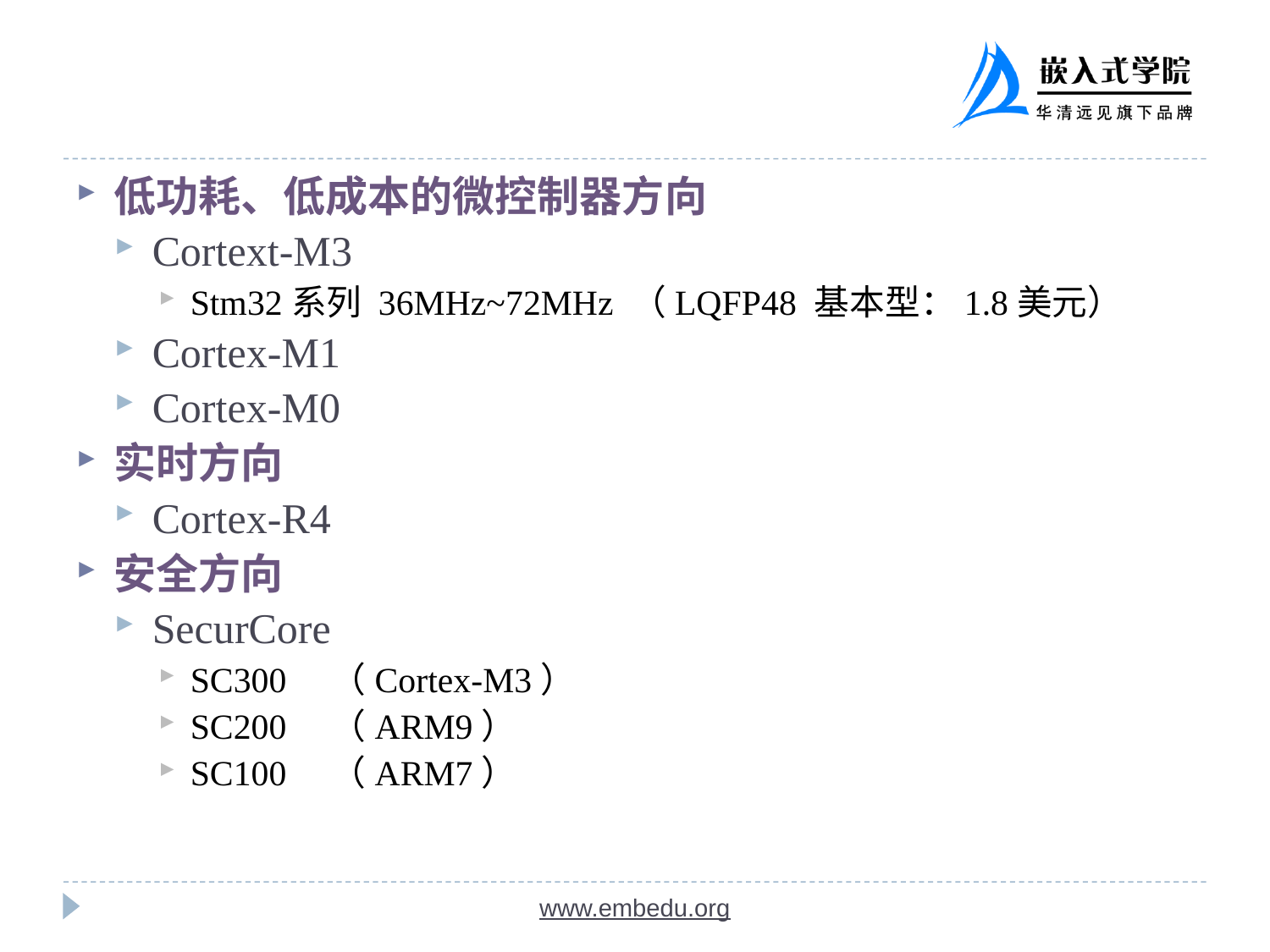

低功耗、低成本的微控制器方向
Cortext-M3
Stm32系列 36MHz~72MHz （LQFP48 基本型：1.8美元）
Cortex-M1
Cortex-M0
实时方向
Cortex-R4
安全方向
SecurCore
SC300    （Cortex-M3）
SC200    （ARM9）
SC100    （ARM7）

www.embedu.org